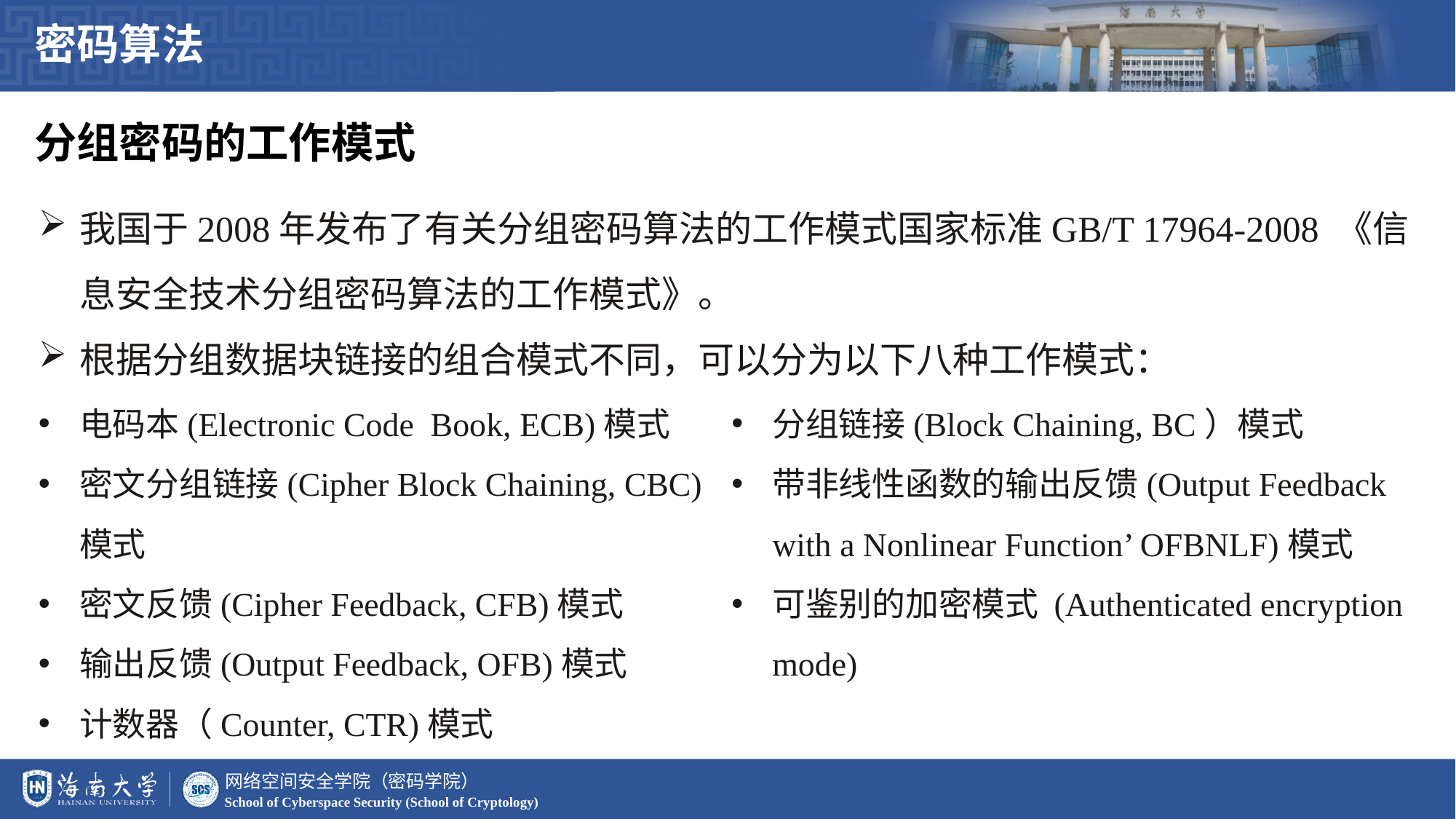

密码算法
分组密码的工作模式
我国于2008年发布了有关分组密码算法的工作模式国家标准GB/T 17964-2008 《信息安全技术分组密码算法的工作模式》。
根据分组数据块链接的组合模式不同，可以分为以下八种工作模式：
电码本(Electronic Code  Book, ECB)模式
密文分组链接(Cipher Block Chaining, CBC)模式
密文反馈(Cipher Feedback, CFB)模式
输出反馈(Output Feedback, OFB)模式
计数器（Counter, CTR)模式
分组链接(Block Chaining, BC）模式
带非线性函数的输出反馈(Output Feedback with a Nonlinear Function’ OFBNLF)模式
可鉴别的加密模式 (Authenticated encryption mode)
8